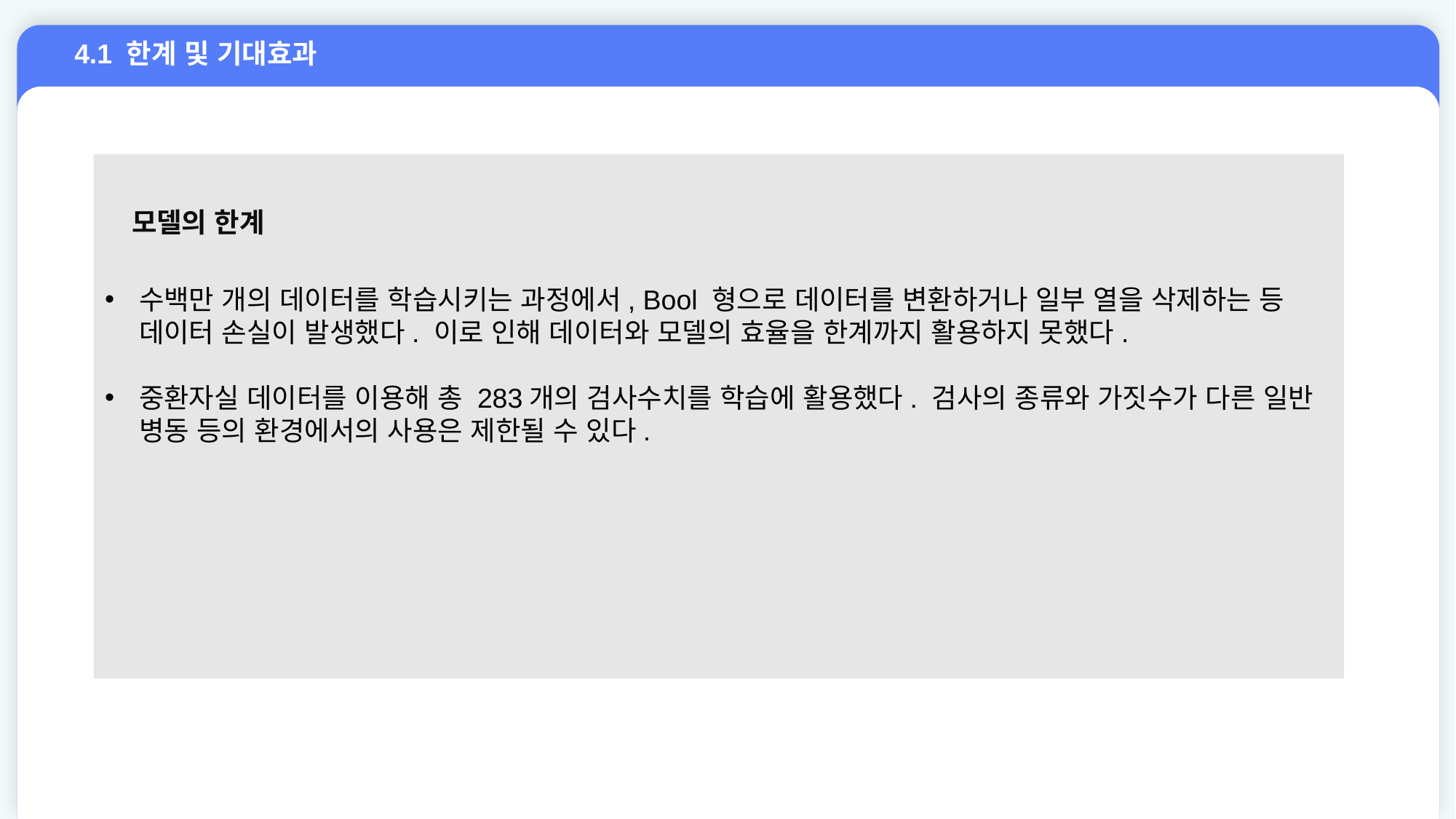

4.1 한계 및 기대효과

모델의 한계
수백만 개의 데이터를 학습시키는 과정에서, Bool 형으로 데이터를 변환하거나 일부 열을 삭제하는 등 데이터 손실이 발생했다. 이로 인해 데이터와 모델의 효율을 한계까지 활용하지 못했다.

중환자실 데이터를 이용해 총 283개의 검사수치를 학습에 활용했다. 검사의 종류와 가짓수가 다른 일반 병동 등의 환경에서의 사용은 제한될 수 있다.